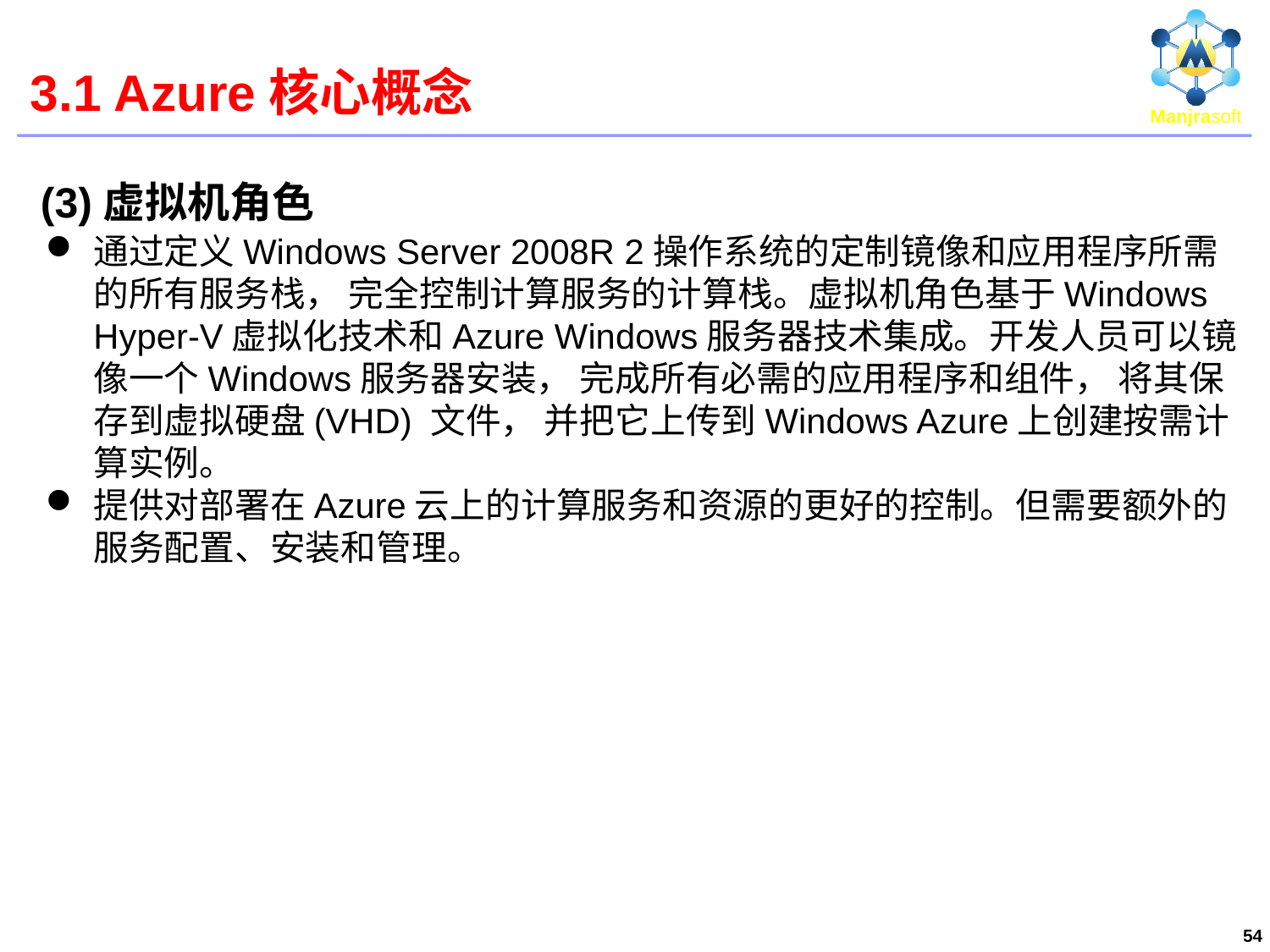

# 3.1 Azure核心概念
(3)虚拟机角色
通过定义Windows Server 2008R 2操作系统的定制镜像和应用程序所需的所有服务栈， 完全控制计算服务的计算栈。虚拟机角色基于Windows Hyper-V虚拟化技术和Azure Windows服务器技术集成。开发人员可以镜像一个Windows服务器安装， 完成所有必需的应用程序和组件， 将其保存到虚拟硬盘(VHD) 文件， 并把它上传到Windows Azure上创建按需计算实例。
提供对部署在Azure云上的计算服务和资源的更好的控制。但需要额外的服务配置、安装和管理。
54